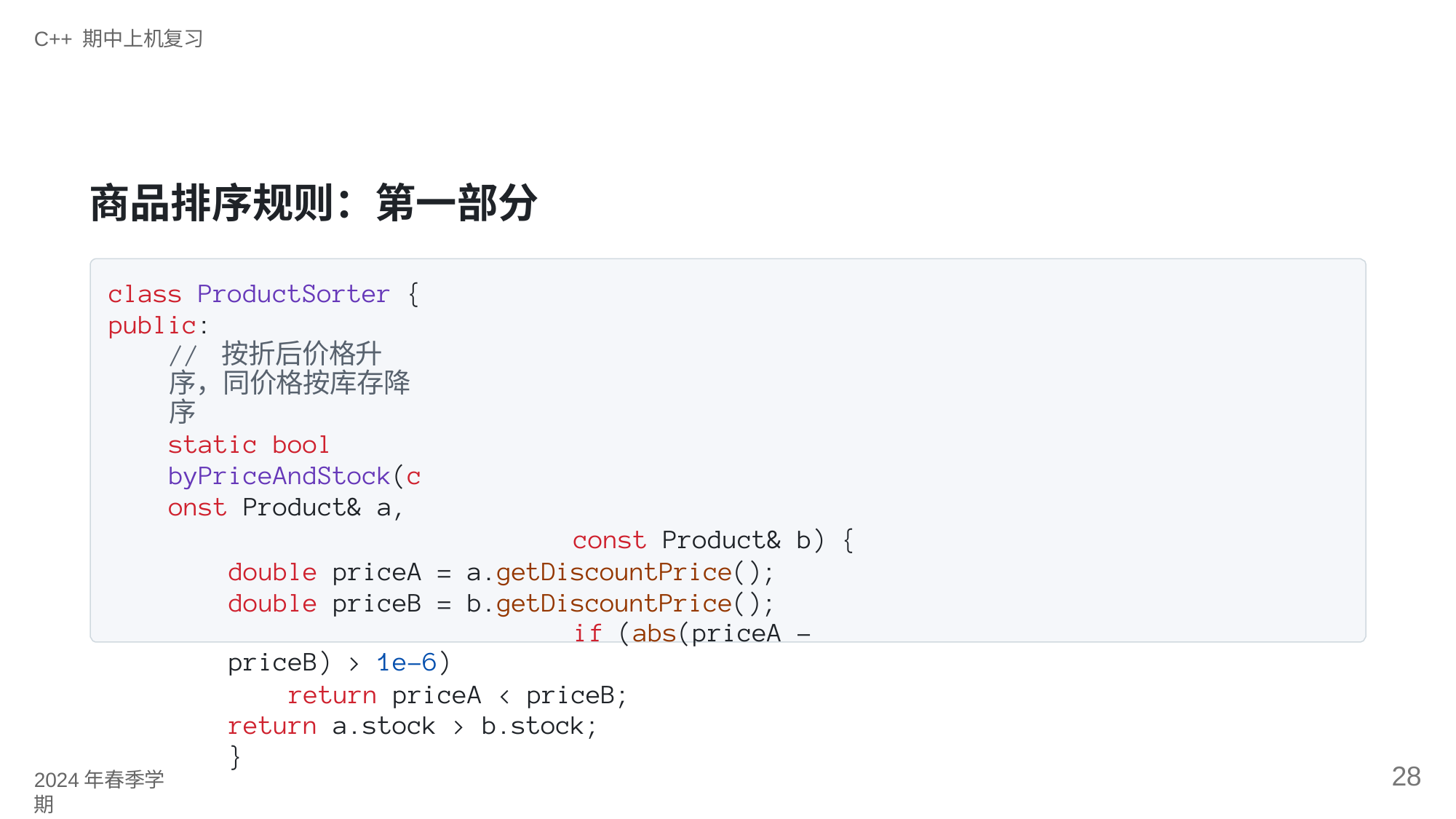

C++ 期中上机复习
# 商品排序规则：第一部分

class ProductSorter { public:
// 按折后价格升序，同价格按库存降序
static bool byPriceAndStock(const Product& a,
const Product& b) { double priceA = a.getDiscountPrice(); double priceB = b.getDiscountPrice();
if (abs(priceA - priceB) > 1e-6)
return priceA < priceB; return a.stock > b.stock;
}
28
2024年春季学期